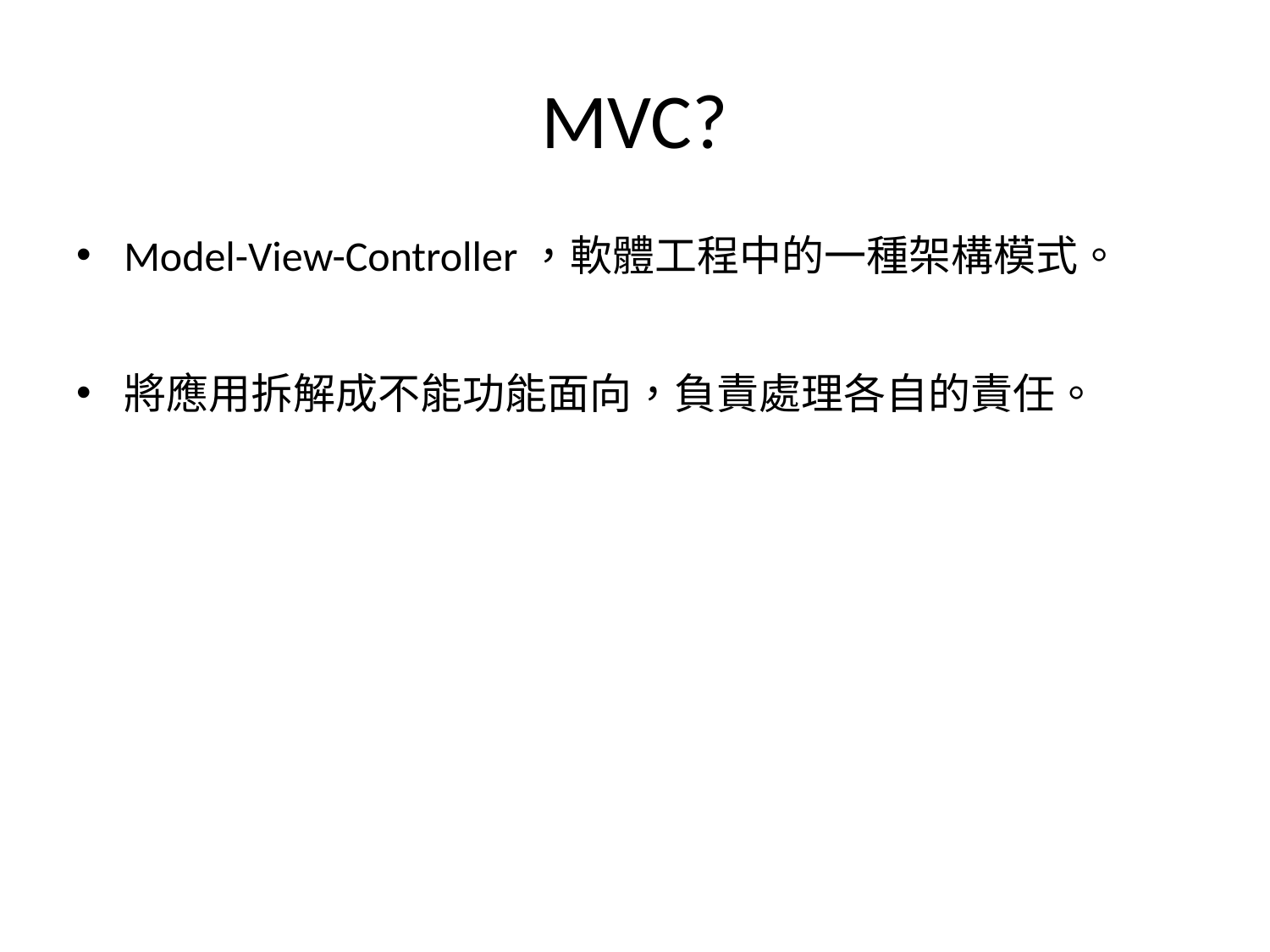

# MVC?
Model-View-Controller，軟體工程中的一種架構模式。

將應用拆解成不能功能面向，負責處理各自的責任。